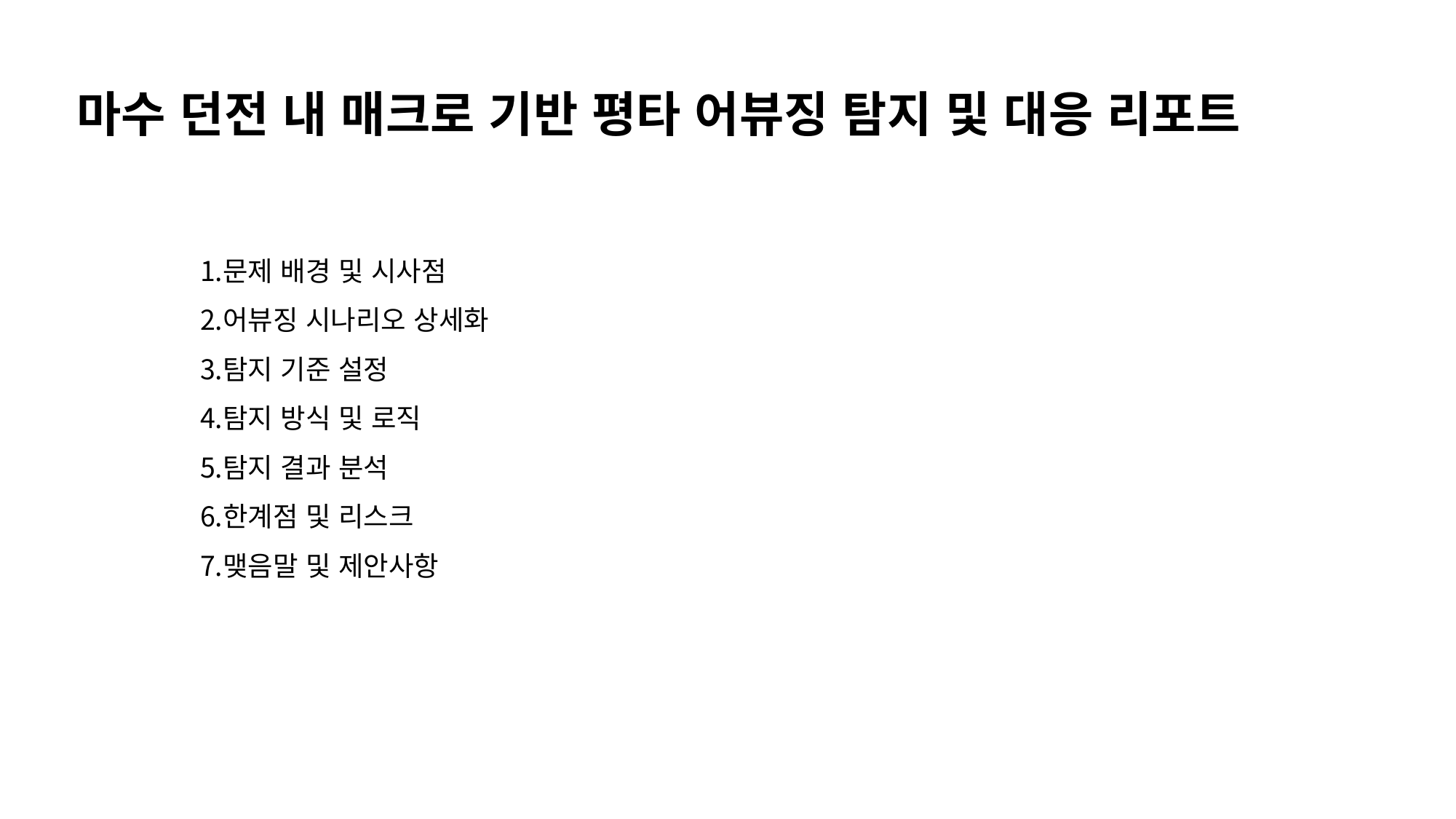

마수 던전 내 매크로 기반 평타 어뷰징 탐지 및 대응 리포트
문제 배경 및 시사점
어뷰징 시나리오 상세화
탐지 기준 설정
탐지 방식 및 로직
탐지 결과 분석
한계점 및 리스크
맺음말 및 제안사항